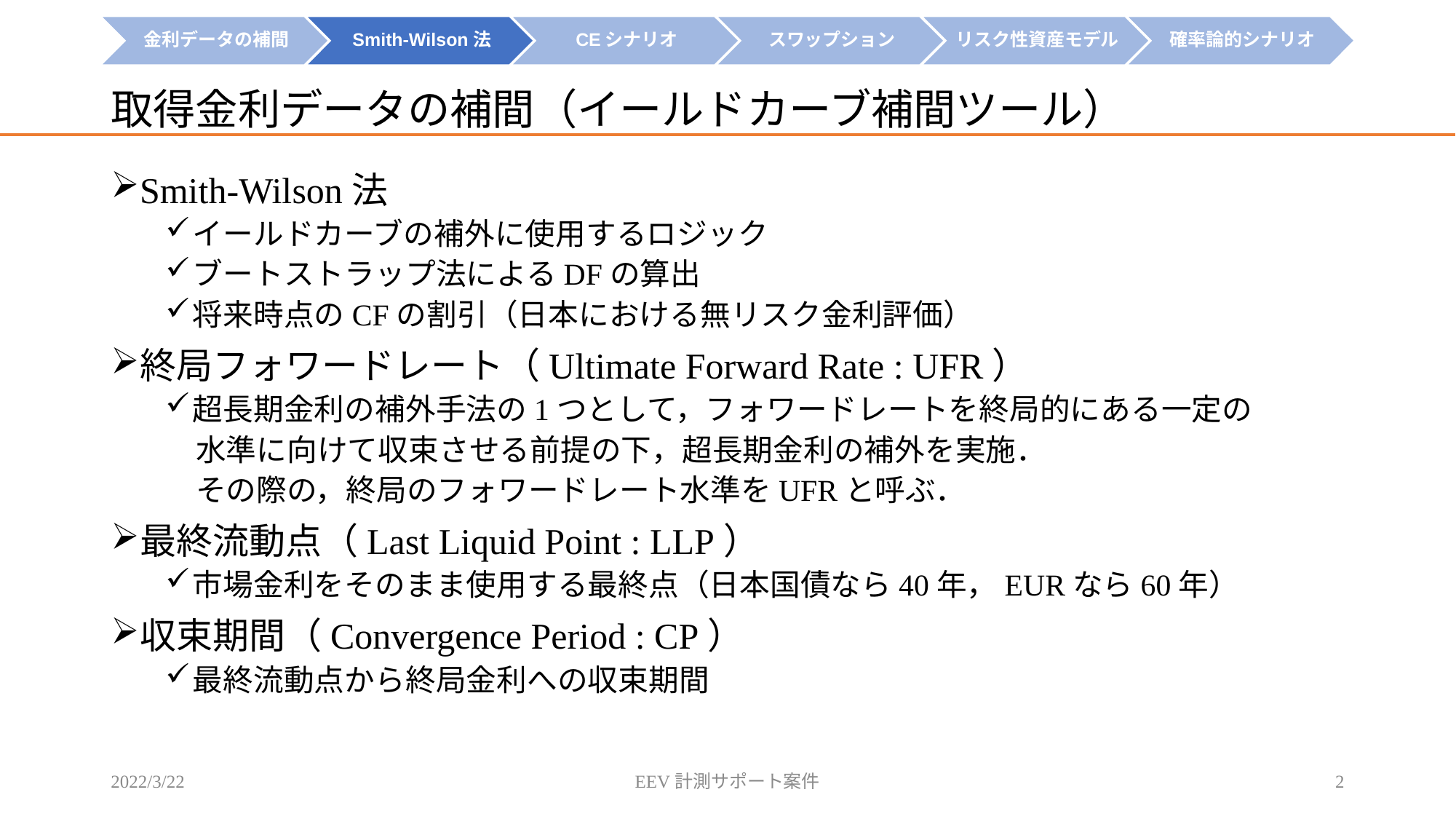

金利データの補間
Smith-Wilson法
CEシナリオ
スワップション
リスク性資産モデル
確率論的シナリオ
# 取得金利データの補間（イールドカーブ補間ツール）
Smith-Wilson法
イールドカーブの補外に使用するロジック
ブートストラップ法によるDFの算出
将来時点のCFの割引（日本における無リスク金利評価）
終局フォワードレート（Ultimate Forward Rate : UFR）
超長期金利の補外手法の1つとして，フォワードレートを終局的にある一定の
　水準に向けて収束させる前提の下，超長期金利の補外を実施．
　その際の，終局のフォワードレート水準をUFRと呼ぶ．
最終流動点（Last Liquid Point : LLP）
市場金利をそのまま使用する最終点（日本国債なら40年，EURなら60年）
収束期間（Convergence Period : CP）
最終流動点から終局金利への収束期間
2022/3/22
EEV計測サポート案件
2